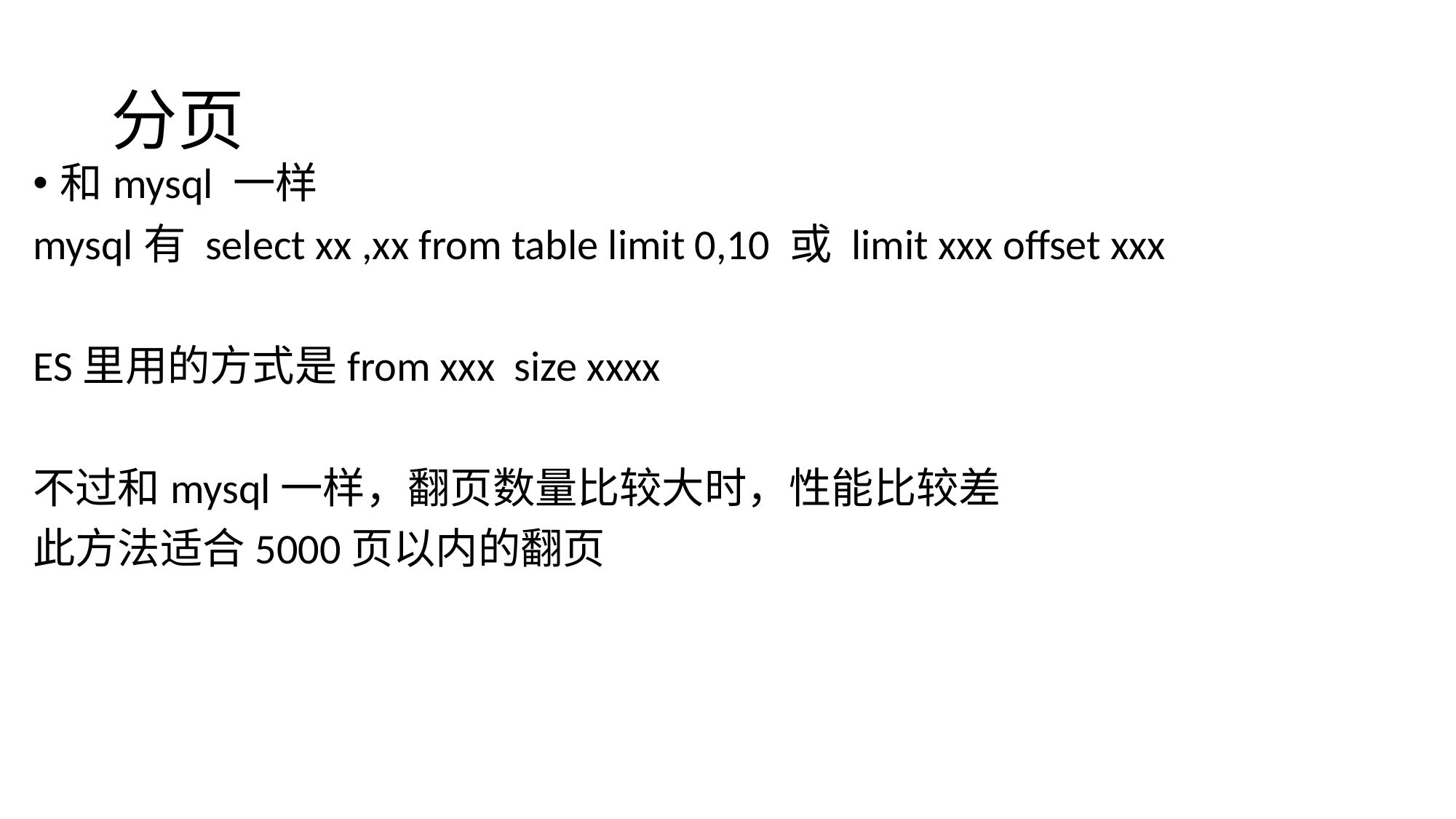

# 分页
和mysql 一样
mysql有 select xx ,xx from table limit 0,10 或 limit xxx offset xxx

ES里用的方式是from xxx  size xxxx

不过和mysql一样，翻页数量比较大时，性能比较差
此方法适合5000页以内的翻页